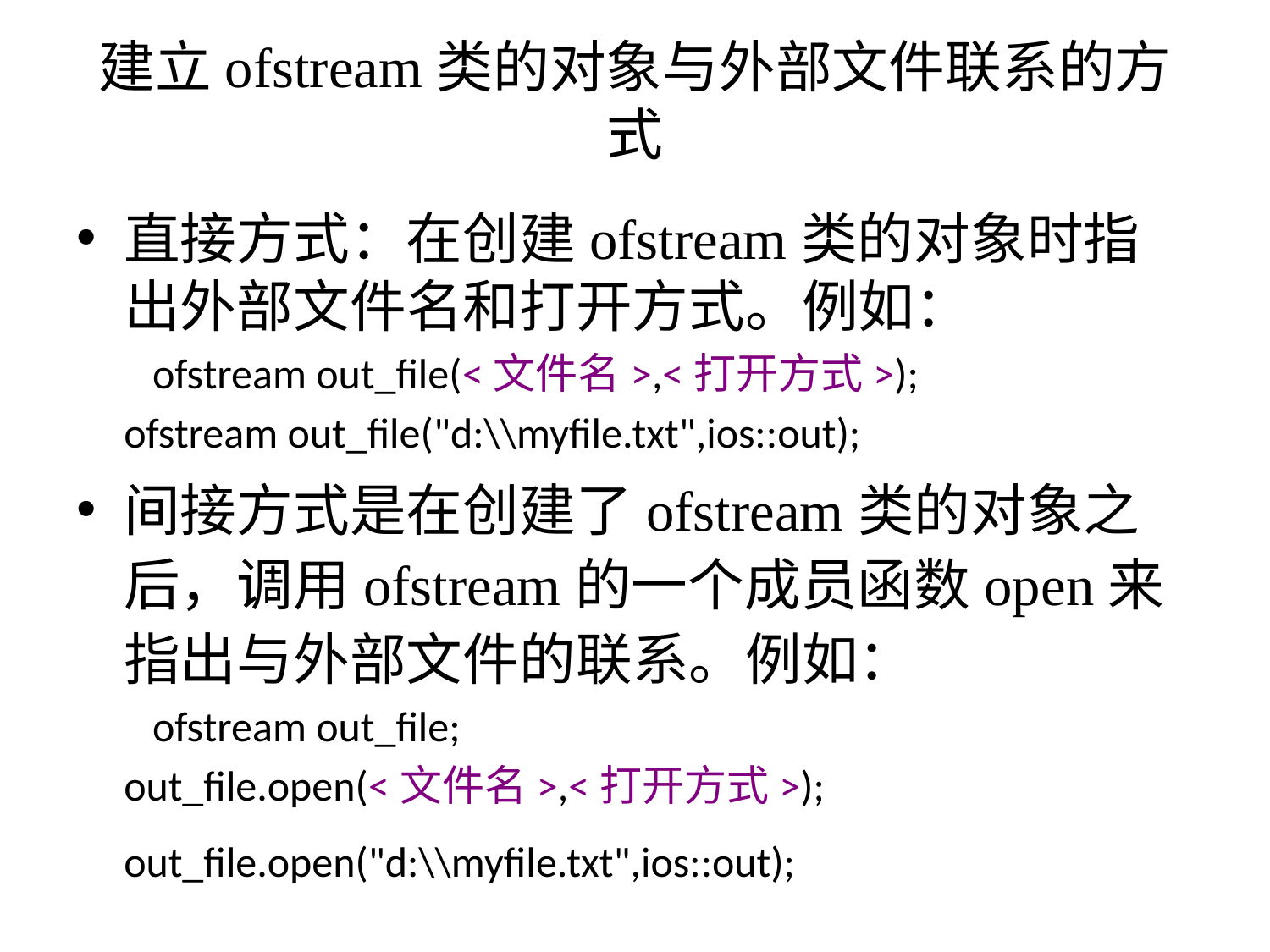

# 建立ofstream类的对象与外部文件联系的方式
直接方式：在创建ofstream类的对象时指出外部文件名和打开方式。例如：
   ofstream out_file(<文件名>,<打开方式>);
     ofstream out_file("d:\\myfile.txt",ios::out);
间接方式是在创建了ofstream类的对象之后，调用ofstream的一个成员函数open来指出与外部文件的联系。例如：
   ofstream out_file;
     out_file.open(<文件名>,<打开方式>);
     out_file.open("d:\\myfile.txt",ios::out);